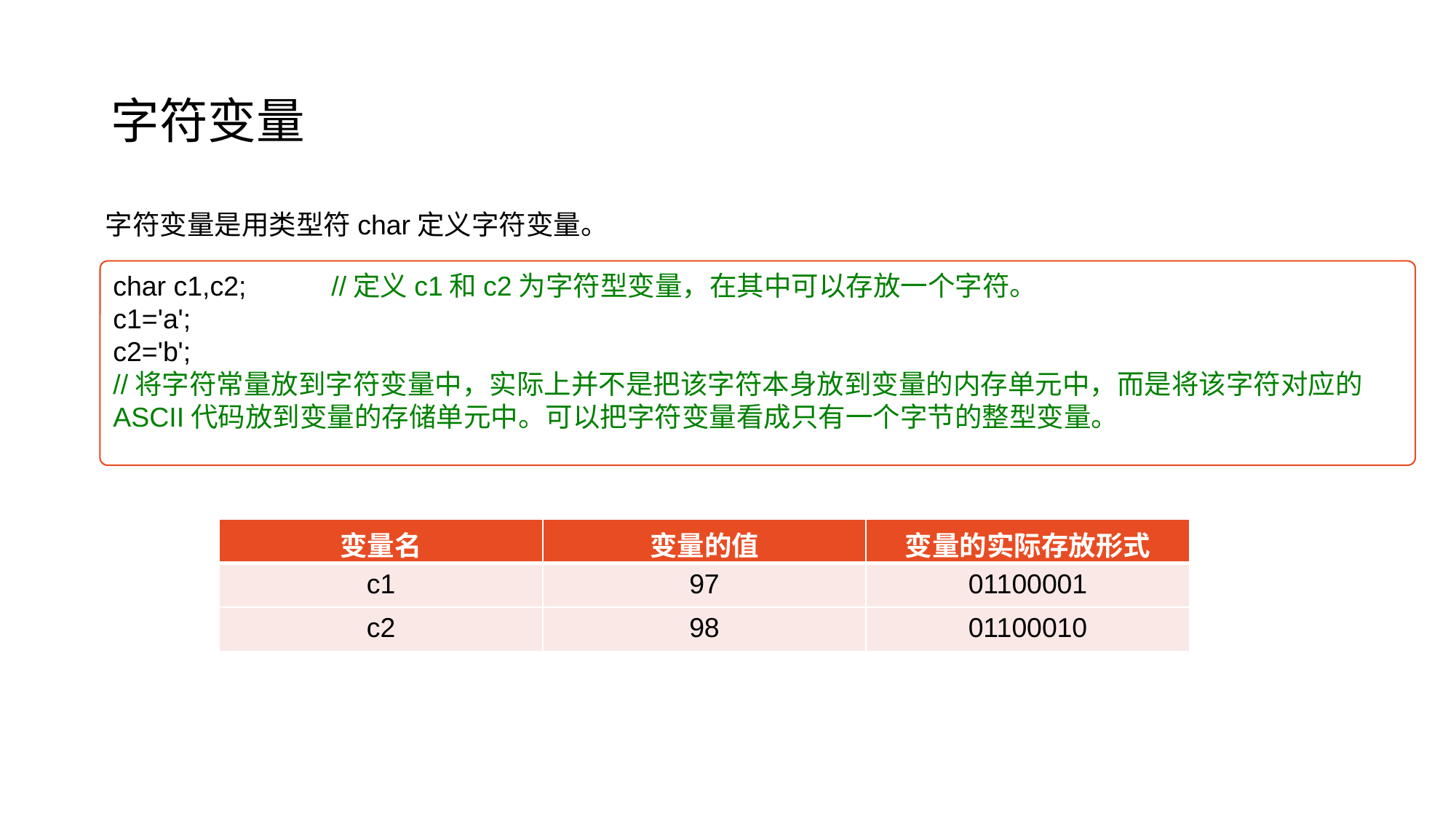

# 字符变量
字符变量是用类型符char定义字符变量。
char c1,c2;	//定义c1和c2为字符型变量，在其中可以存放一个字符。
c1='a';
c2='b';
//将字符常量放到字符变量中，实际上并不是把该字符本身放到变量的内存单元中，而是将该字符对应的ASCII代码放到变量的存储单元中。可以把字符变量看成只有一个字节的整型变量。
| 变量名 | 变量的值 | 变量的实际存放形式 |
| --- | --- | --- |
| c1 | 97 | 01100001 |
| c2 | 98 | 01100010 |